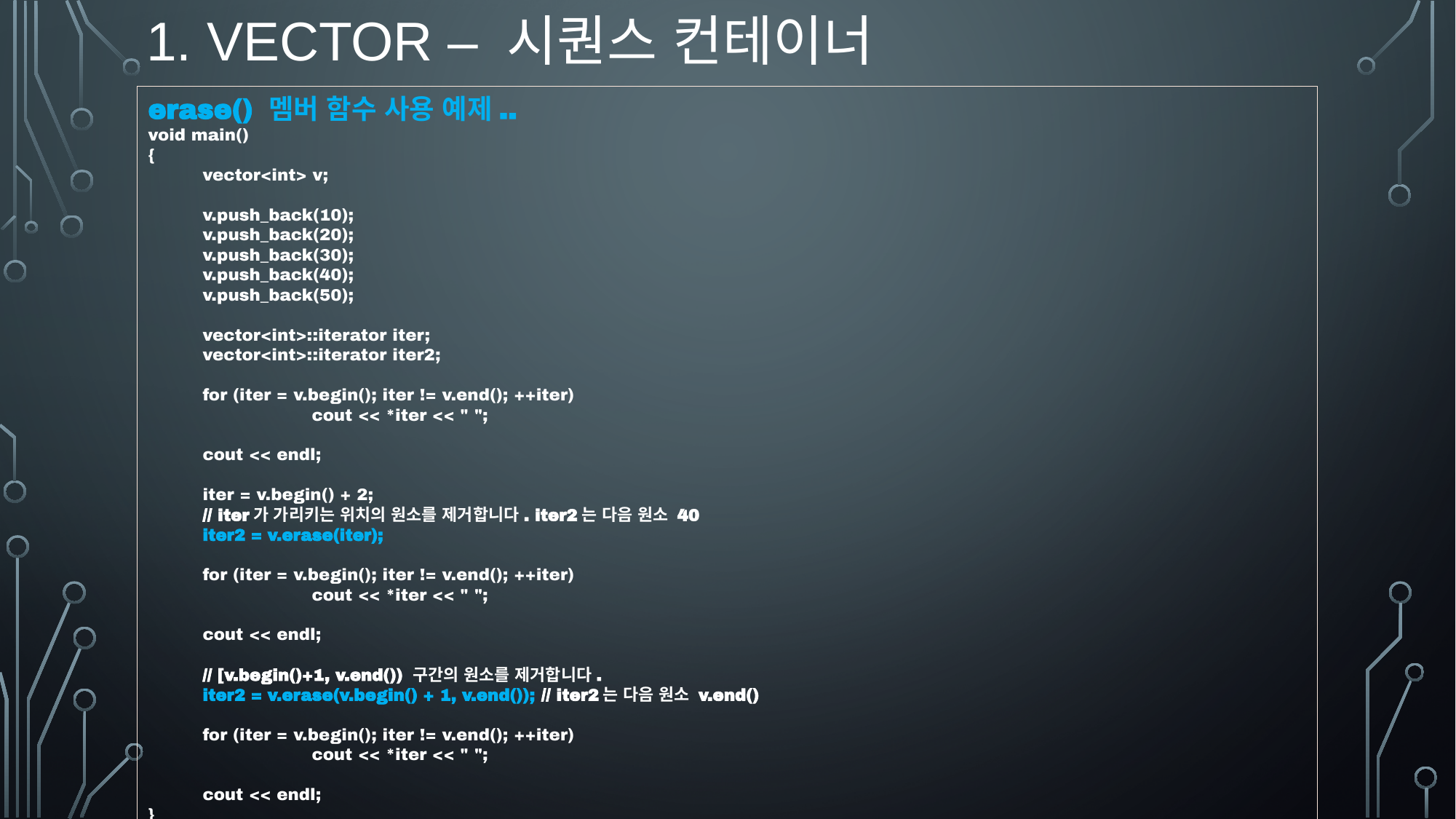

# 1. Vector – 시퀀스 컨테이너
erase() 멤버 함수 사용 예제..
void main()
{
vector<int> v;

v.push_back(10);
v.push_back(20);
v.push_back(30);
v.push_back(40);
v.push_back(50);

vector<int>::iterator iter;
vector<int>::iterator iter2;

for (iter = v.begin(); iter != v.end(); ++iter)
	cout << *iter << " ";

cout << endl;

iter = v.begin() + 2;
// iter가 가리키는 위치의 원소를 제거합니다. iter2는 다음 원소 40
iter2 = v.erase(iter);

for (iter = v.begin(); iter != v.end(); ++iter)
	cout << *iter << " ";

cout << endl;

// [v.begin()+1, v.end()) 구간의 원소를 제거합니다.
iter2 = v.erase(v.begin() + 1, v.end()); // iter2는 다음 원소 v.end()

for (iter = v.begin(); iter != v.end(); ++iter)
	cout << *iter << " ";

cout << endl;
}